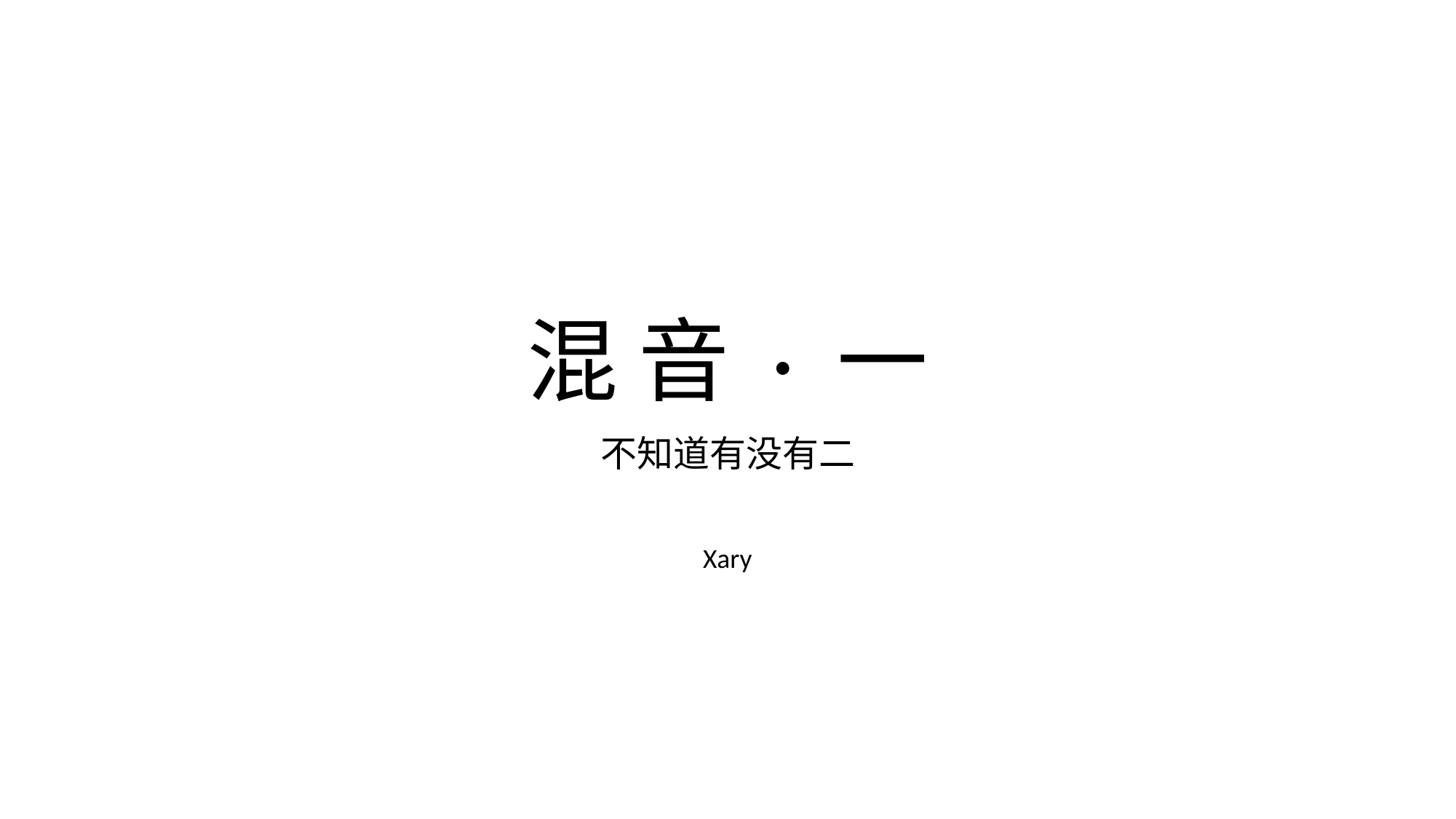

# 混 音 · 一
不知道有没有二

Xary